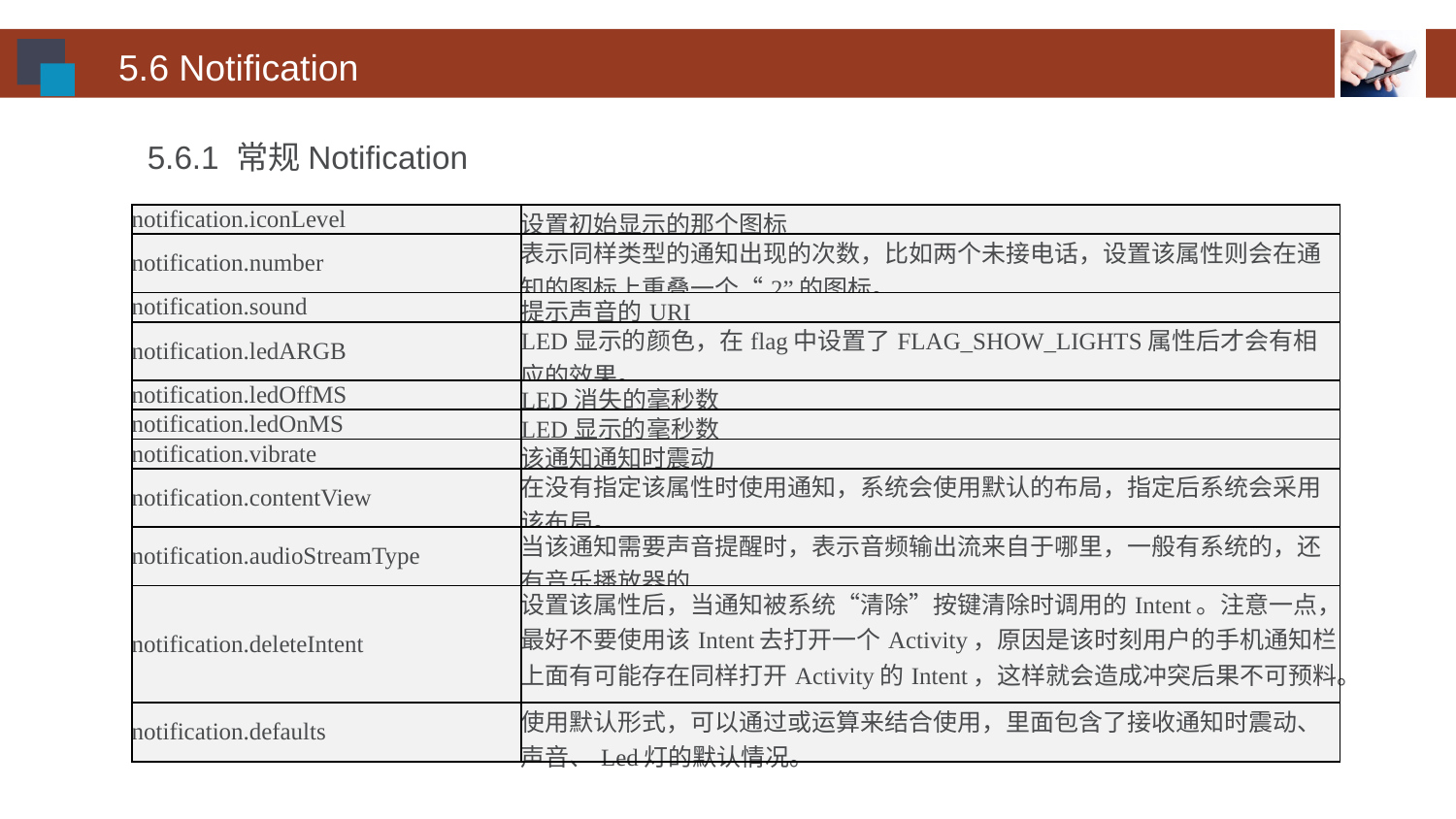

5.6 Notification

5.6.1 常规Notification

| notification.iconLevel | 设置初始显示的那个图标 |
| --- | --- |
| notification.number | 表示同样类型的通知出现的次数，比如两个未接电话，设置该属性则会在通知的图标上重叠一个“2”的图标。 |
| notification.sound | 提示声音的URI |
| notification.ledARGB | LED显示的颜色，在flag中设置了FLAG\_SHOW\_LIGHTS属性后才会有相应的效果。 |
| notification.ledOffMS | LED消失的毫秒数 |
| notification.ledOnMS | LED显示的毫秒数 |
| notification.vibrate | 该通知通知时震动 |
| notification.contentView | 在没有指定该属性时使用通知，系统会使用默认的布局，指定后系统会采用该布局。 |
| notification.audioStreamType | 当该通知需要声音提醒时，表示音频输出流来自于哪里，一般有系统的，还有音乐播放器的 |
| notification.deleteIntent | 设置该属性后，当通知被系统“清除”按键清除时调用的Intent。注意一点，最好不要使用该Intent去打开一个Activity，原因是该时刻用户的手机通知栏上面有可能存在同样打开Activity的Intent，这样就会造成冲突后果不可预料。 |
| notification.defaults | 使用默认形式，可以通过或运算来结合使用，里面包含了接收通知时震动、声音、Led灯的默认情况。 |